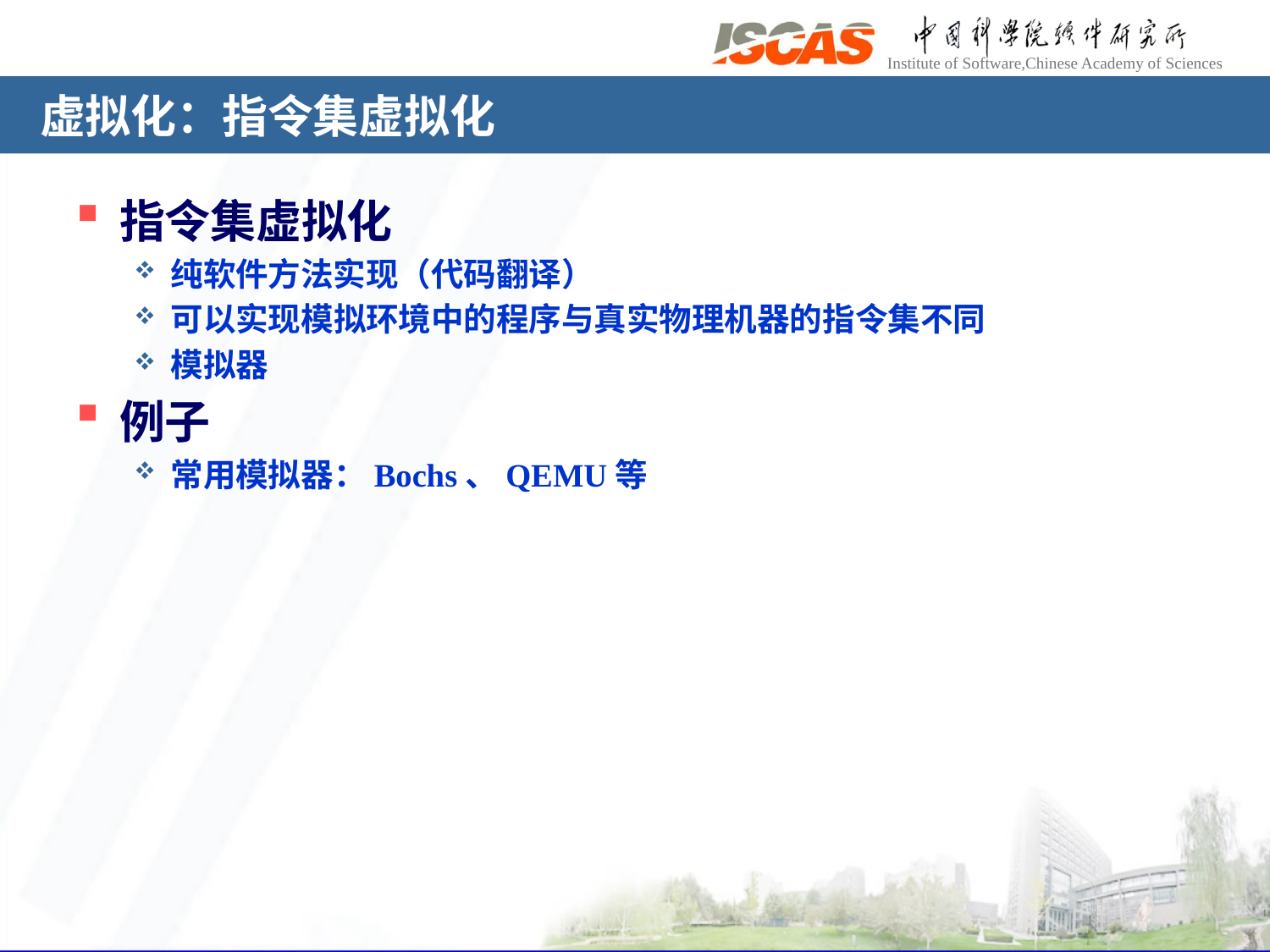

# 虚拟化：指令集虚拟化
指令集虚拟化
纯软件方法实现（代码翻译）
可以实现模拟环境中的程序与真实物理机器的指令集不同
模拟器
例子
常用模拟器：Bochs、QEMU等